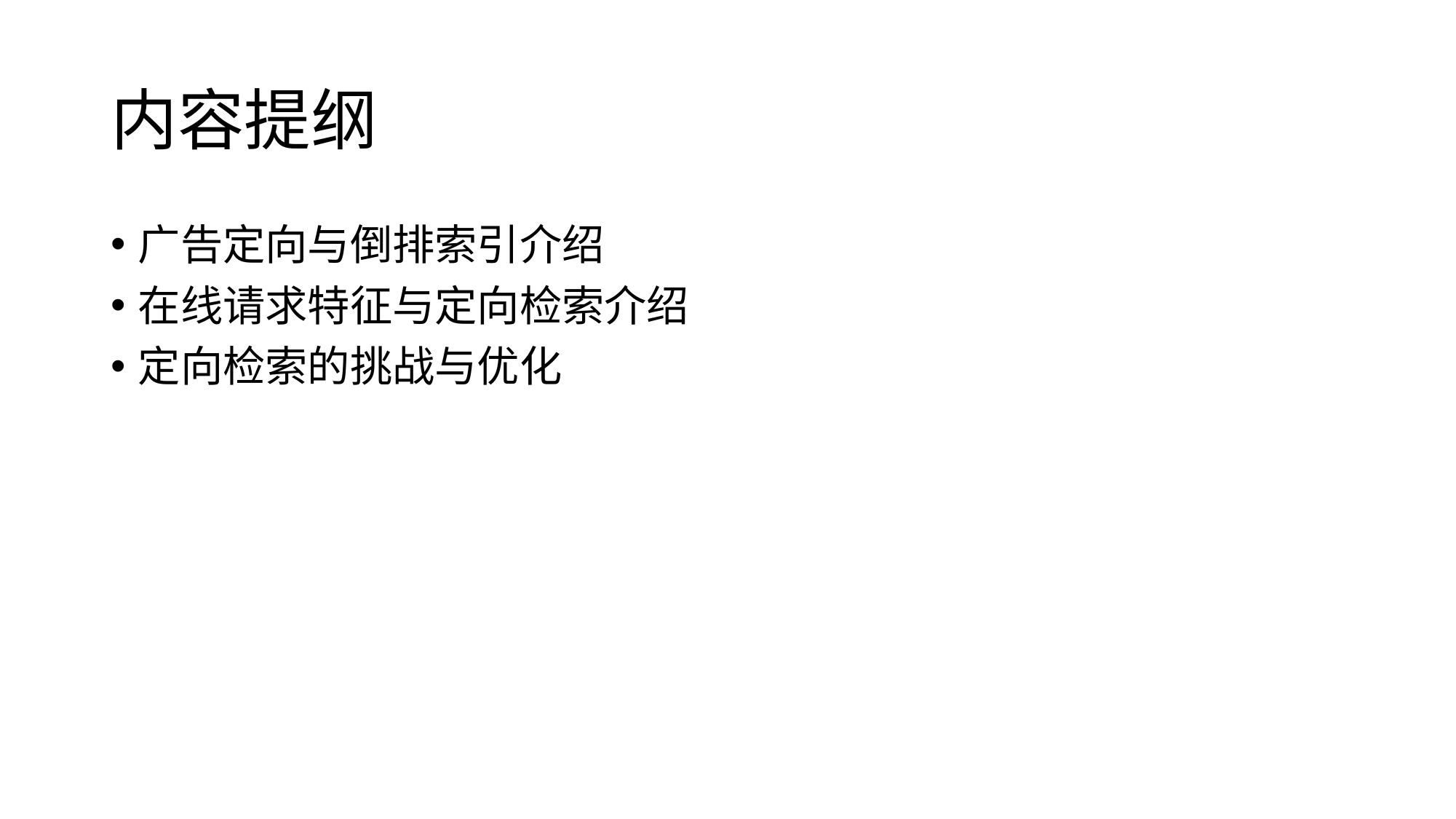

# 内容提纲
广告定向与倒排索引介绍
在线请求特征与定向检索介绍
定向检索的挑战与优化